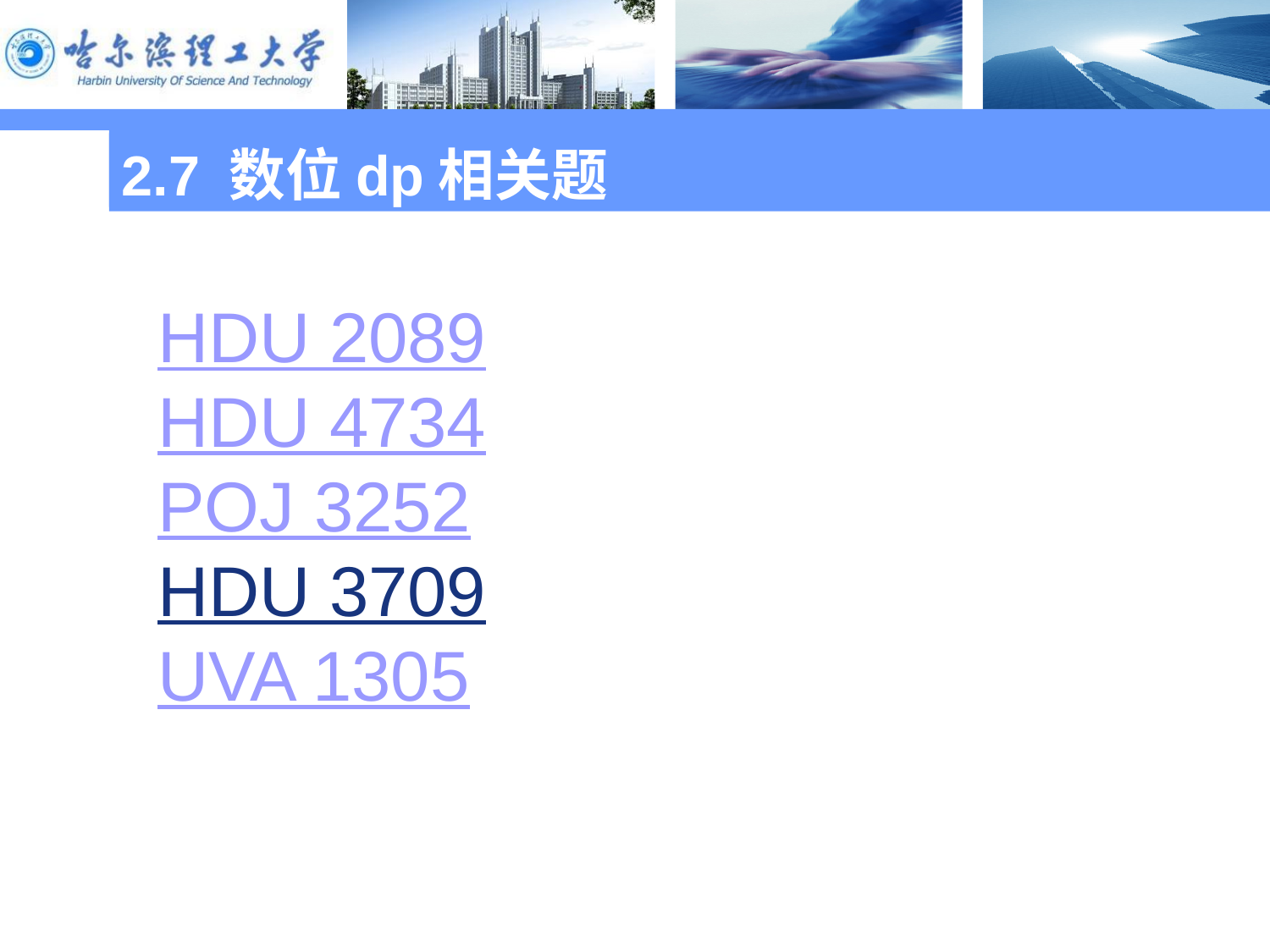

2.7 数位dp相关题
HDU 2089
HDU 4734
POJ 3252
HDU 3709
UVA 1305